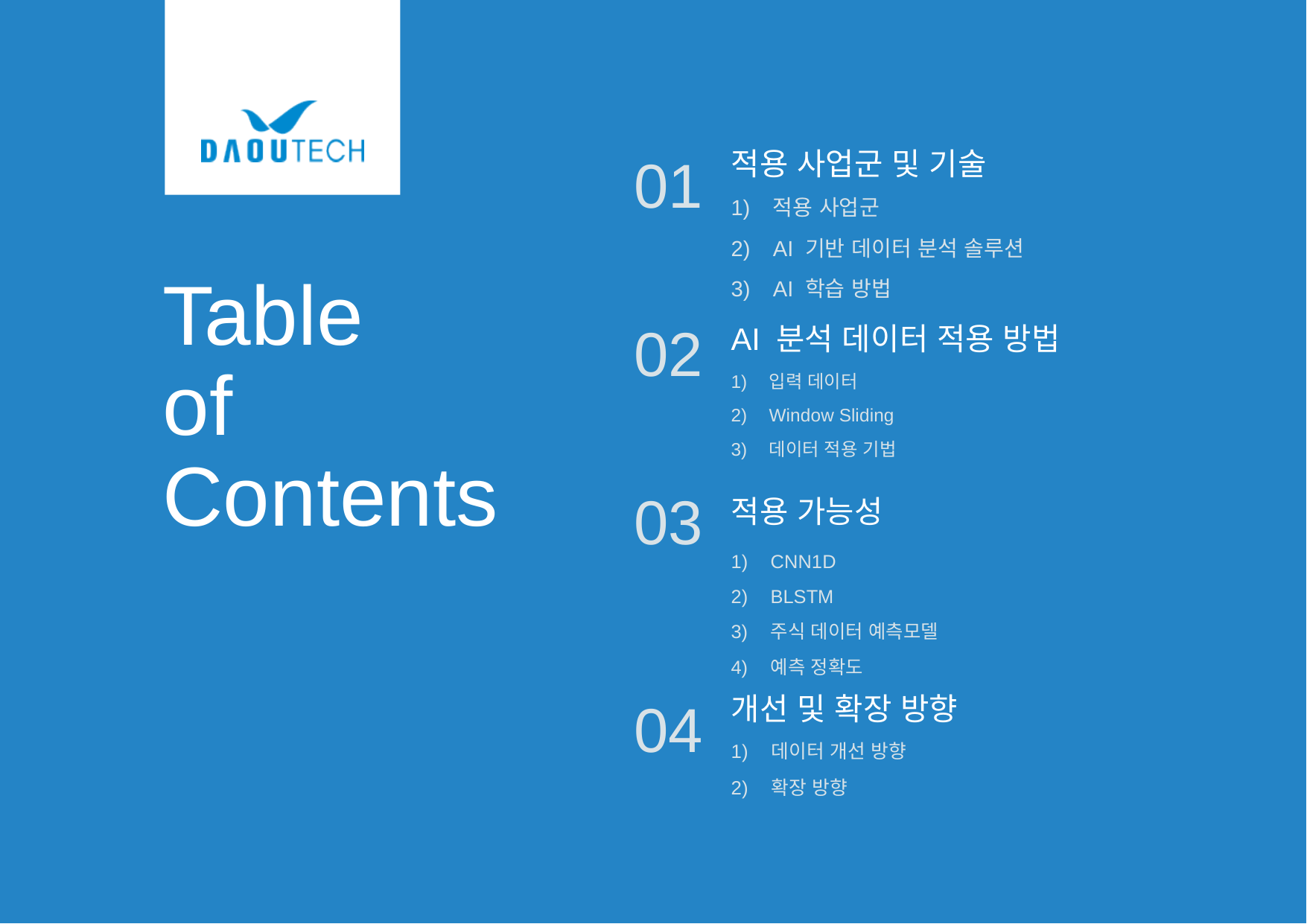

01

02

03

04
적용 사업군 및 기술
적용 사업군
AI 기반 데이터 분석 솔루션
AI 학습 방법

# Table of Contents
AI 분석 데이터 적용 방법
입력 데이터
Window Sliding
데이터 적용 기법
적용 가능성
CNN1D
BLSTM
주식 데이터 예측모델
예측 정확도
개선 및 확장 방향
데이터 개선 방향
확장 방향